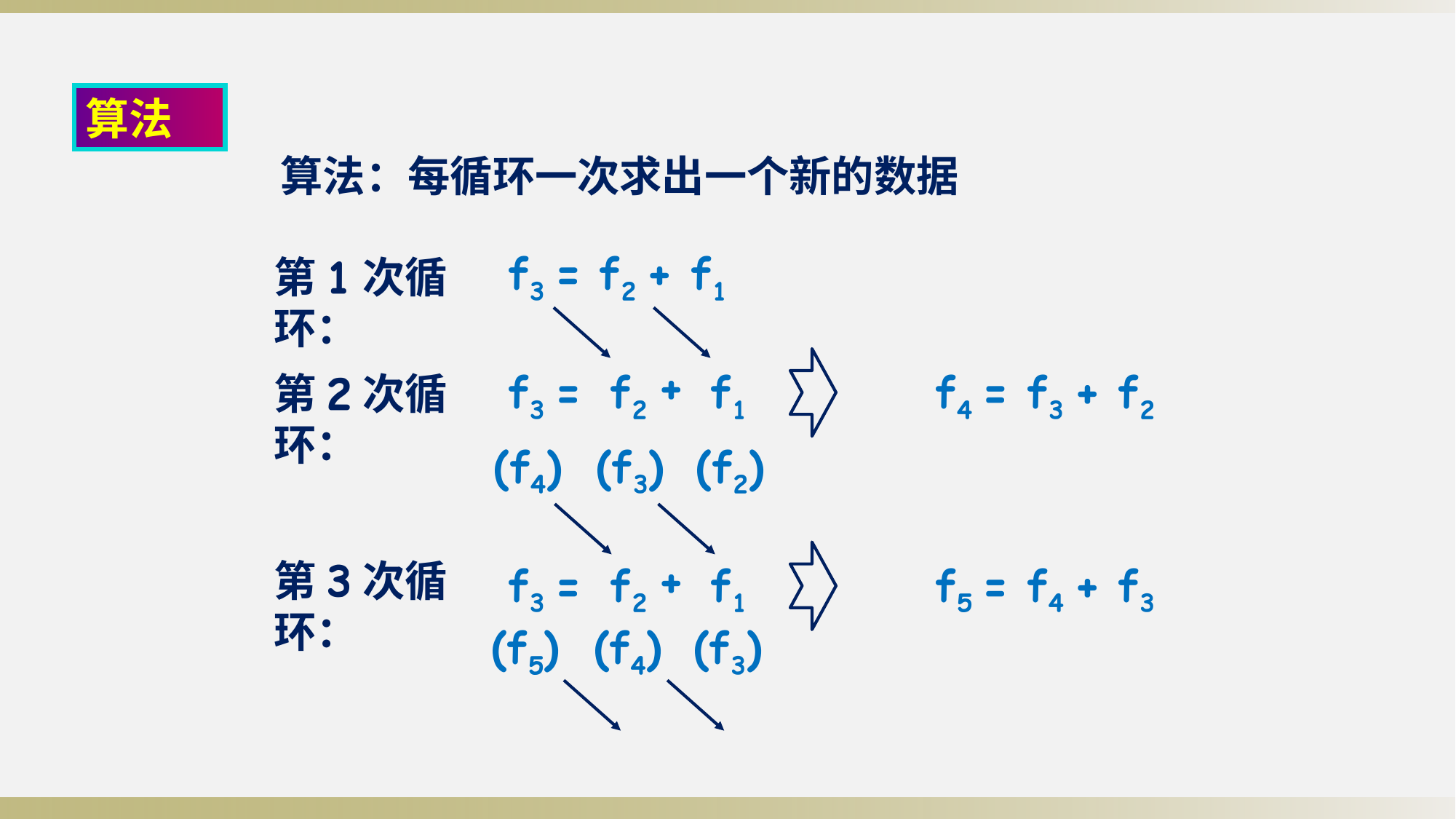

算法
算法：每循环一次求出一个新的数据
f3 = f2 + f1
第1次循环：

f3 =
f2
+
f1
f4 = f3 + f2
第2次循环：
(f4)
(f3)
(f2)

第3次循环：
f3 =
f2
+
f1
f5 = f4 + f3
(f5)
(f4)
(f3)